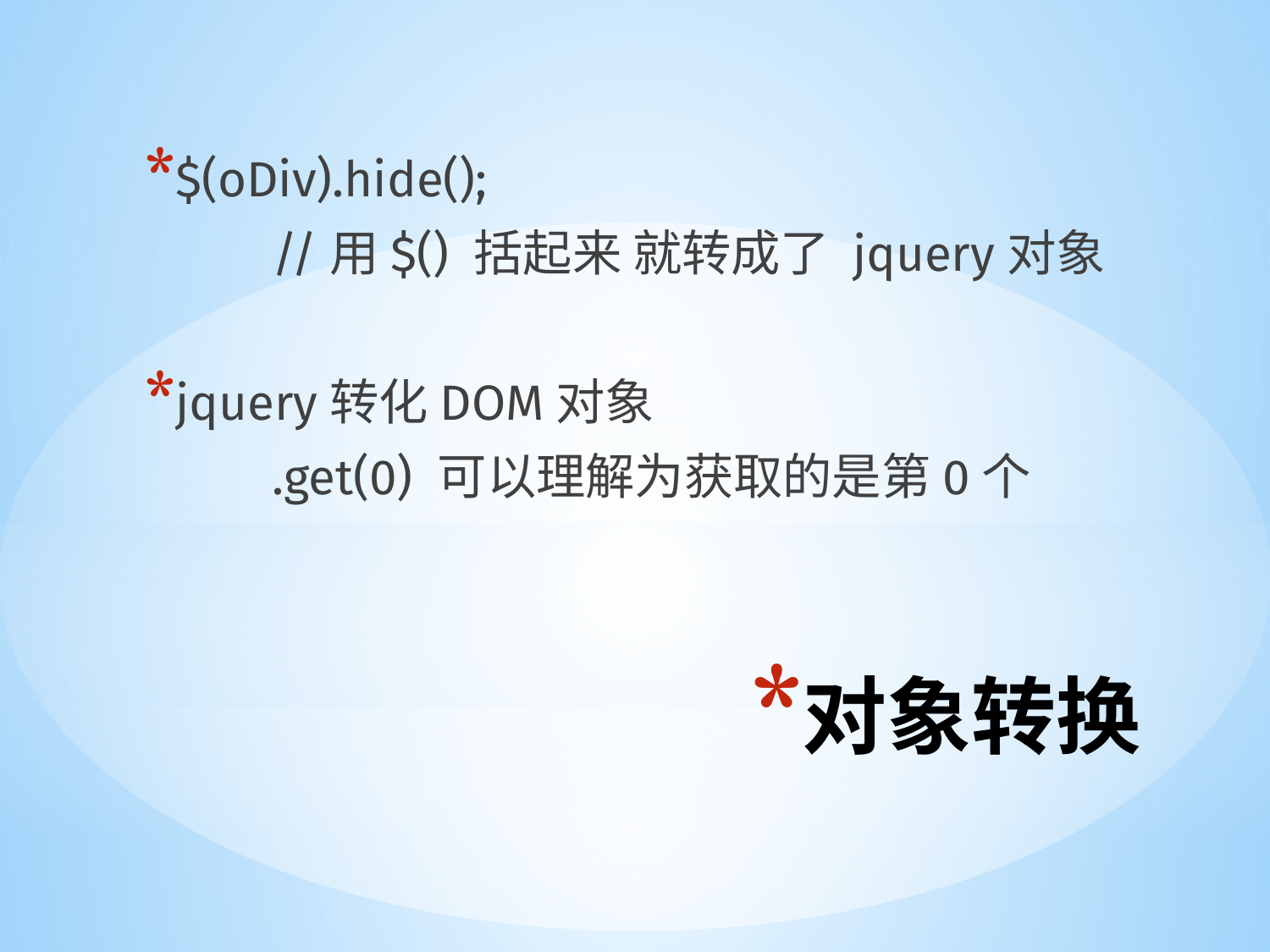

$(oDiv).hide();
	//用$() 括起来 就转成了 jquery对象

jquery转化DOM对象
	.get(0) 可以理解为获取的是第0个
# 对象转换